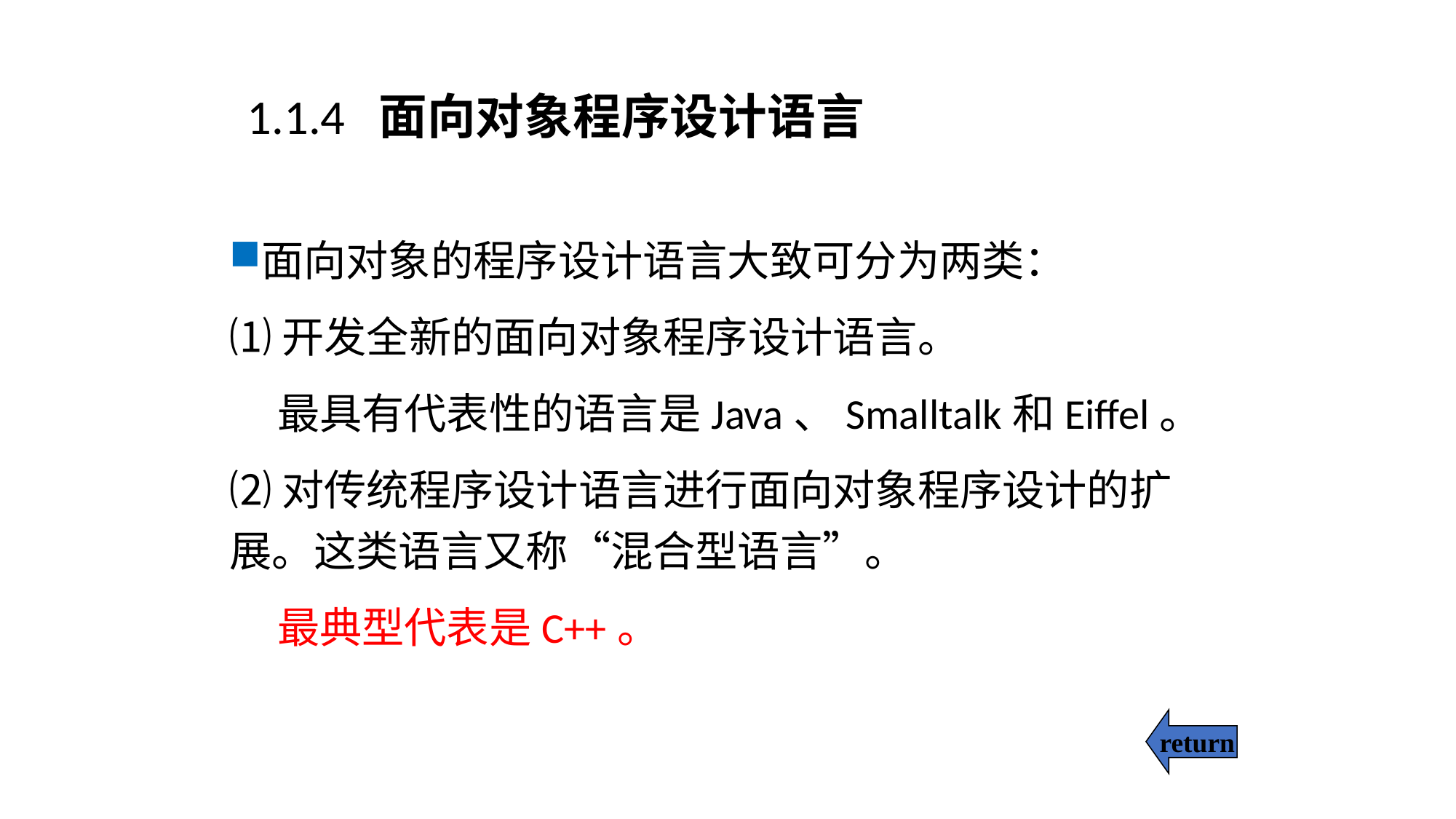

# 1.1.4  面向对象程序设计语言
面向对象的程序设计语言大致可分为两类：
⑴开发全新的面向对象程序设计语言。
    最具有代表性的语言是Java、Smalltalk和Eiffel。
⑵对传统程序设计语言进行面向对象程序设计的扩展。这类语言又称“混合型语言”。
    最典型代表是C++。
return